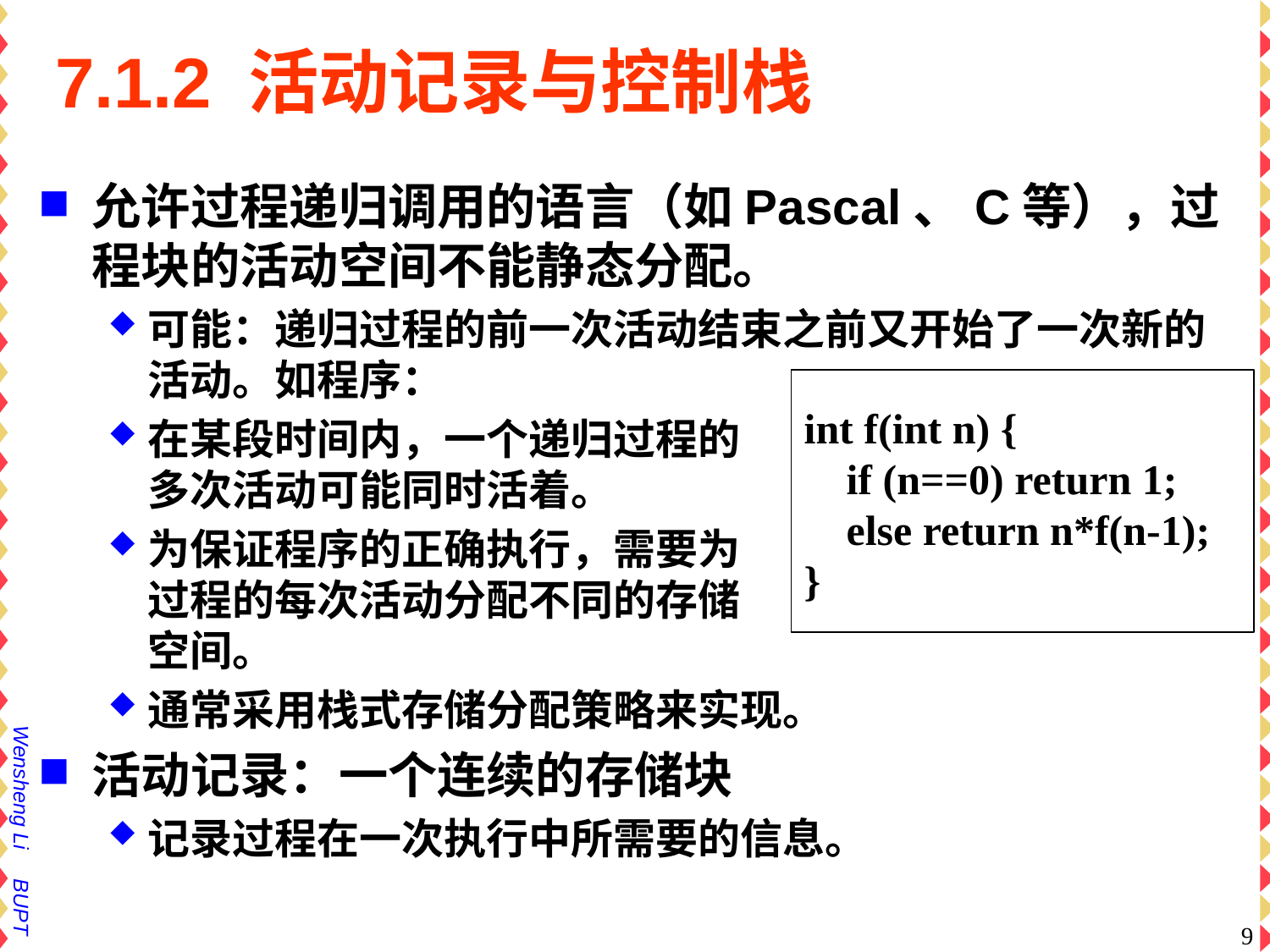

# 7.1.2 活动记录与控制栈
允许过程递归调用的语言（如Pascal、C等），过程块的活动空间不能静态分配。
可能：递归过程的前一次活动结束之前又开始了一次新的活动。如程序：
在某段时间内，一个递归过程的
多次活动可能同时活着。
为保证程序的正确执行，需要为
过程的每次活动分配不同的存储
空间。
通常采用栈式存储分配策略来实现。
活动记录：一个连续的存储块
记录过程在一次执行中所需要的信息。
int f(int n) {
    if (n==0) return 1;
    else return n*f(n-1);
}
9